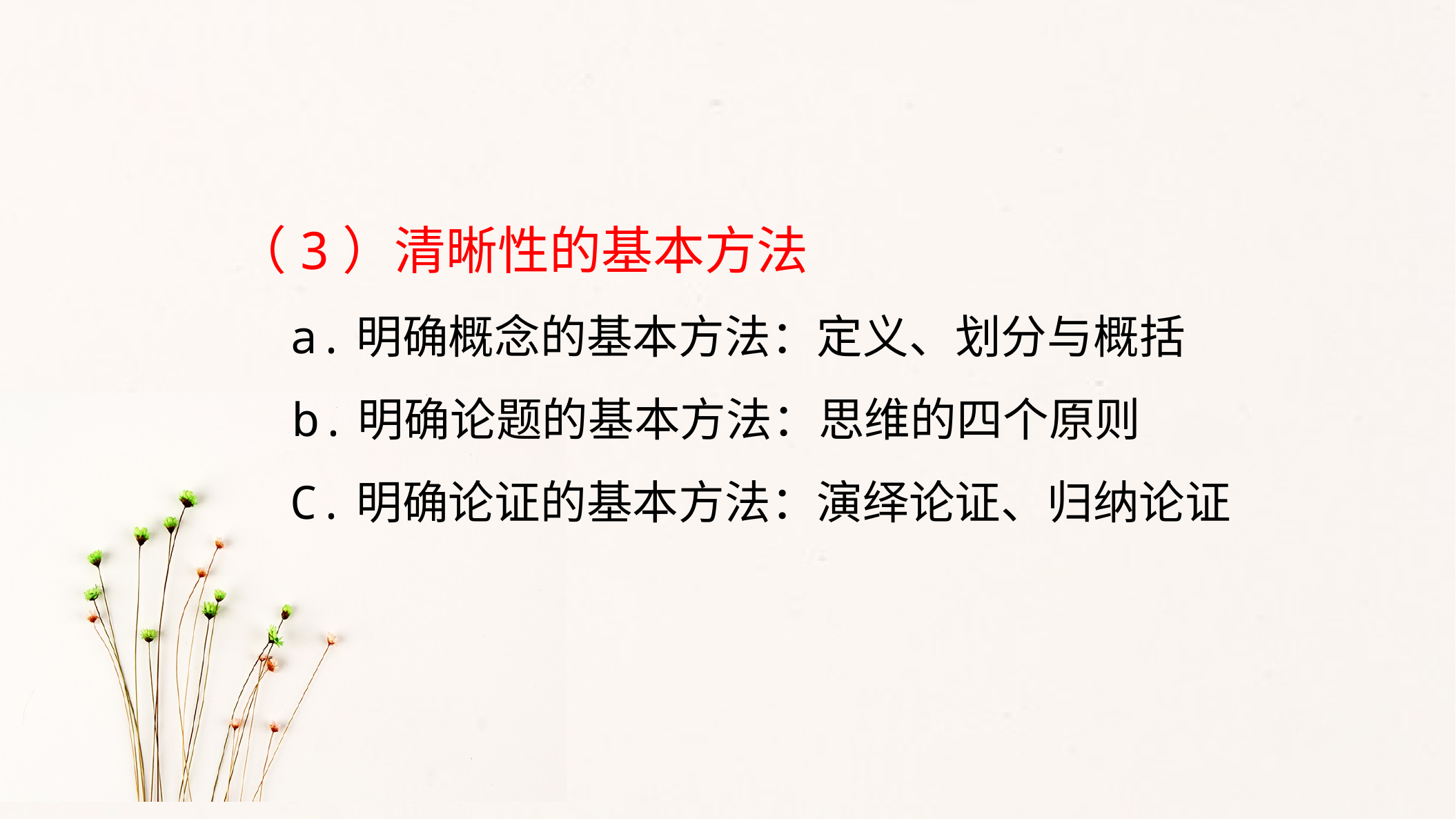

（3）清晰性的基本方法
  a.明确概念的基本方法：定义、划分与概括
　b.明确论题的基本方法：思维的四个原则
  C.明确论证的基本方法：演绎论证、归纳论证